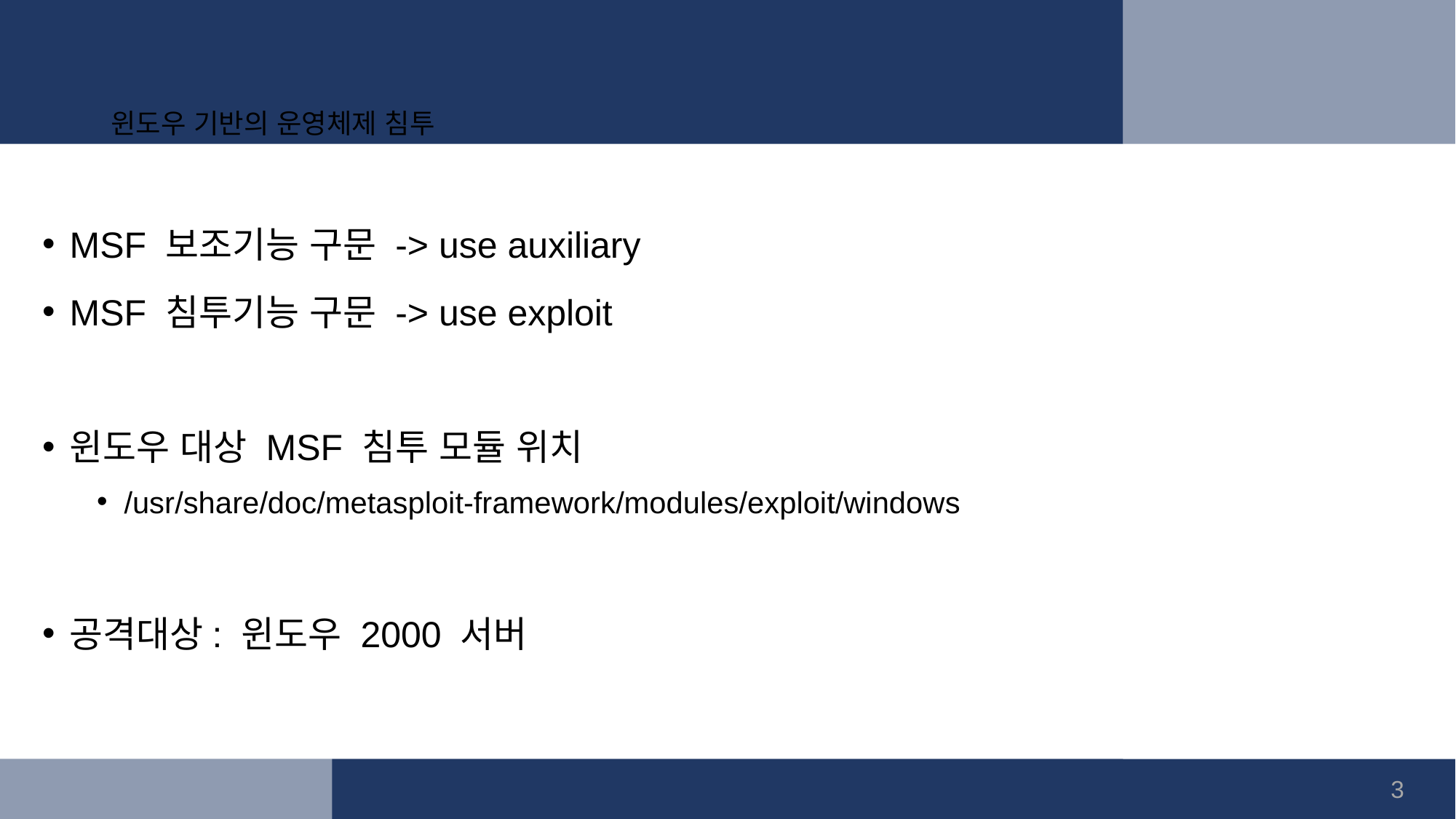

# 윈도우 기반의 운영체제 침투
MSF 보조기능 구문 -> use auxiliary
MSF 침투기능 구문 -> use exploit

윈도우 대상 MSF 침투 모듈 위치
/usr/share/doc/metasploit-framework/modules/exploit/windows

공격대상: 윈도우 2000 서버
3